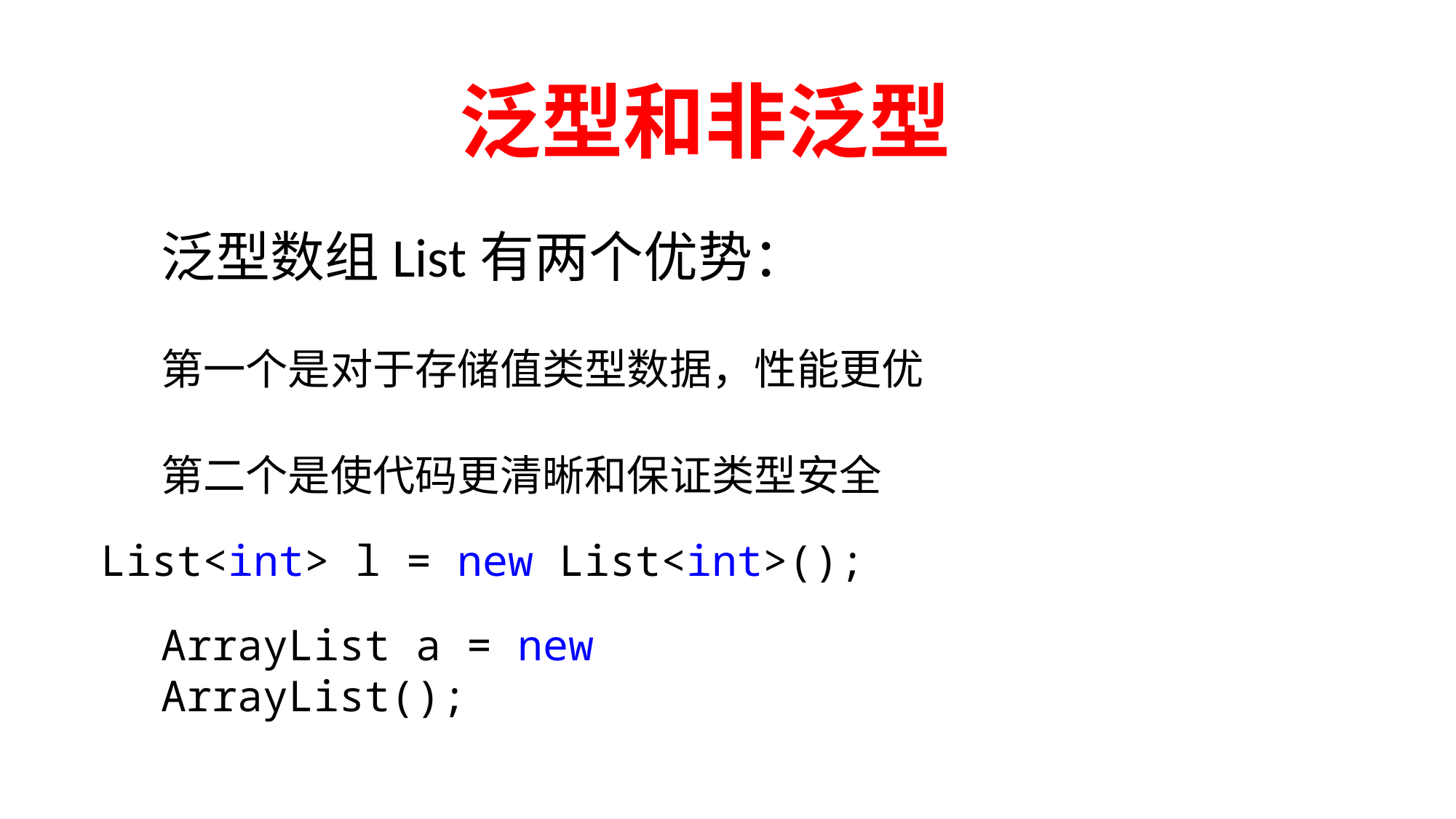

泛型和非泛型
泛型数组List有两个优势：
第一个是对于存储值类型数据，性能更优

第二个是使代码更清晰和保证类型安全
List<int> l = new List<int>();
ArrayList a = new ArrayList();